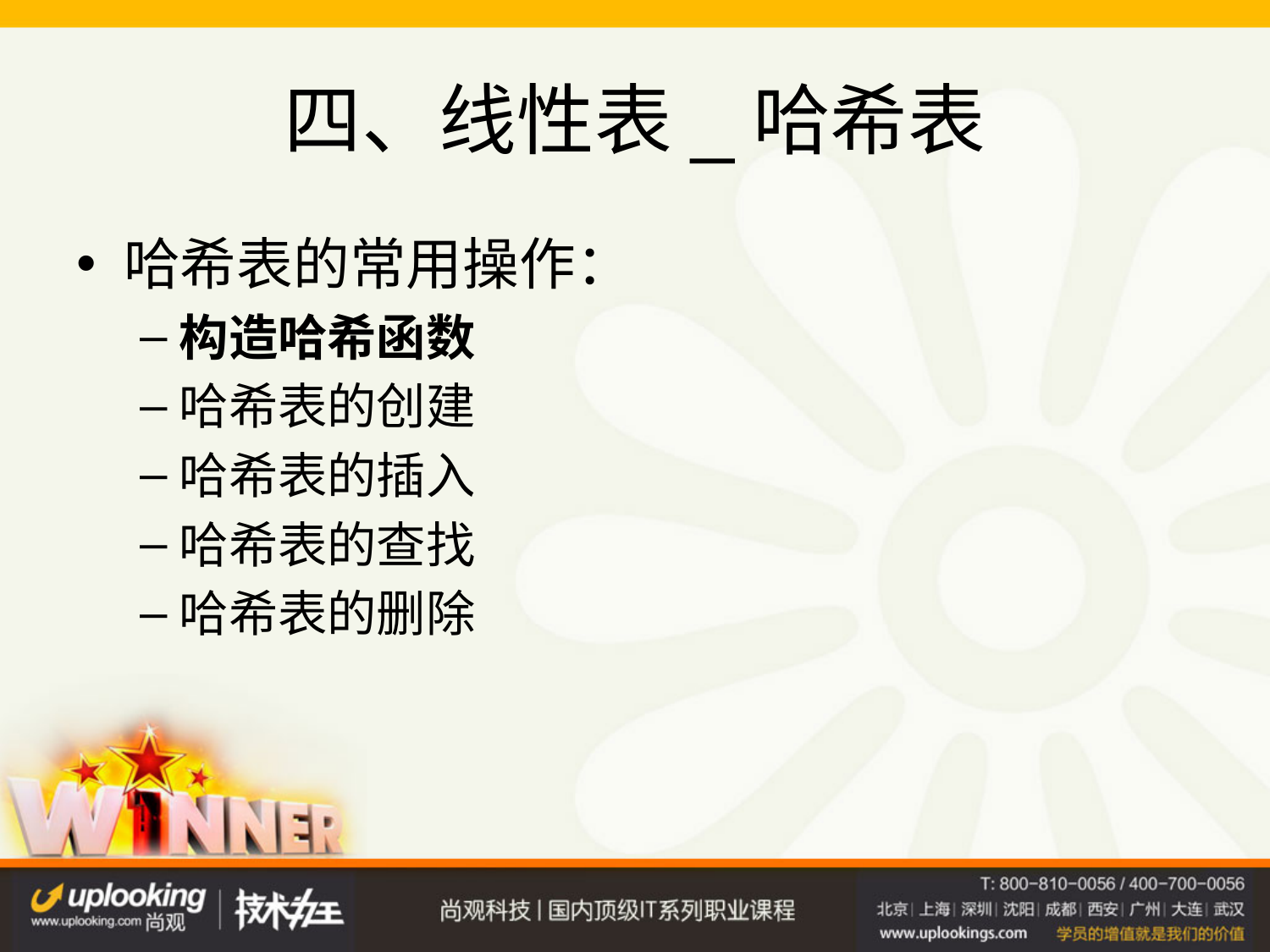

# 四、线性表_哈希表
哈希表的常用操作：
构造哈希函数
哈希表的创建
哈希表的插入
哈希表的查找
哈希表的删除